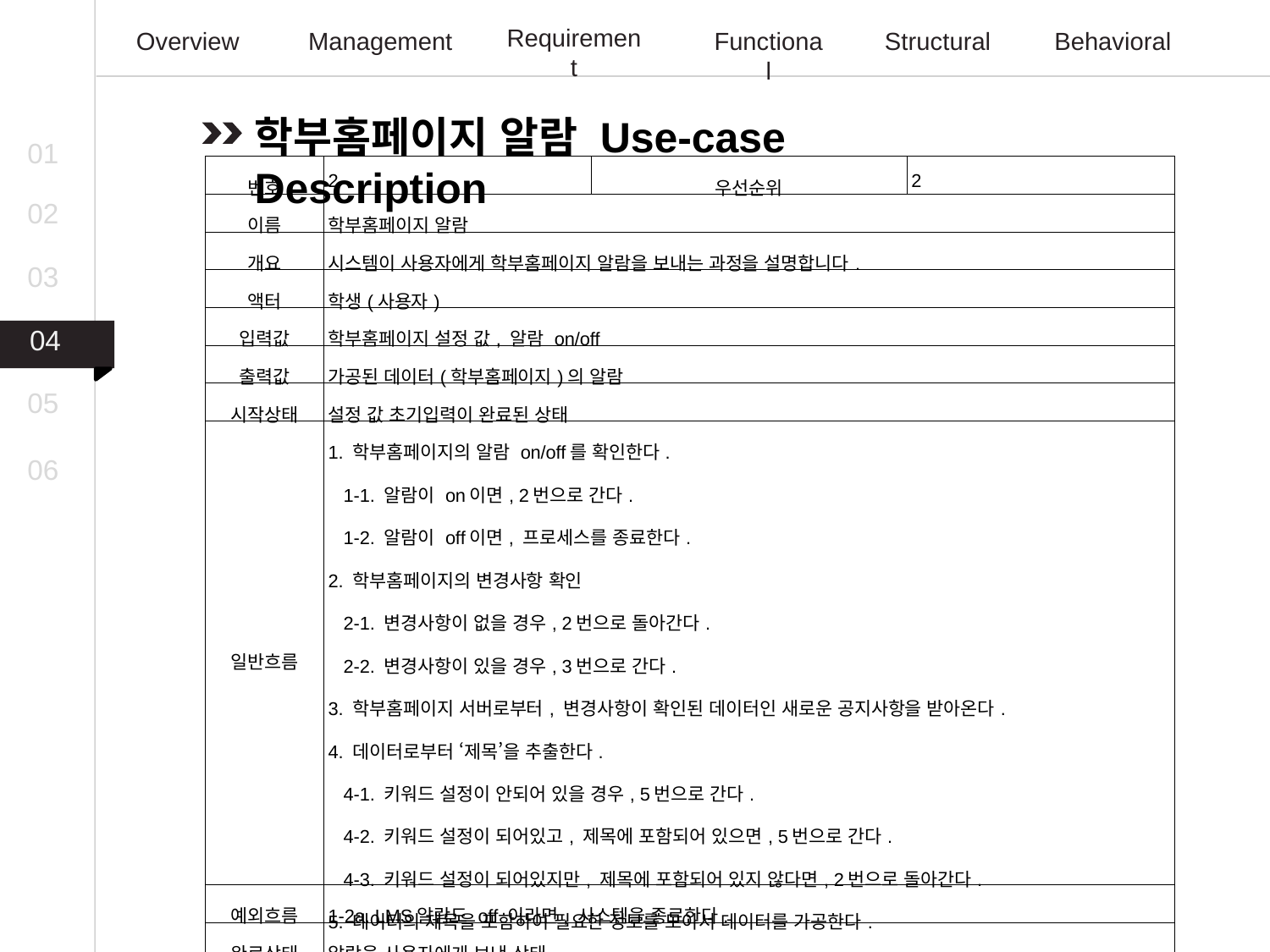

Requirement
Overview
Management
Functional
Structural
Behavioral
학부홈페이지 알람 Use-case Description

01
| 번호 | 2 | 우선순위 | 2 |
| --- | --- | --- | --- |
| 이름 | 학부홈페이지 알람 |  |  |
| 개요 | 시스템이 사용자에게 학부홈페이지 알람을 보내는 과정을 설명합니다. |  |  |
| 액터 | 학생(사용자) |  |  |
| 입력값 | 학부홈페이지 설정 값, 알람 on/off |  |  |
| 출력값 | 가공된 데이터(학부홈페이지)의 알람 |  |  |
| 시작상태 | 설정 값 초기입력이 완료된 상태 |  |  |
| 일반흐름 | 1. 학부홈페이지의 알람 on/off를 확인한다. 1-1. 알람이 on이면, 2번으로 간다. 1-2. 알람이 off이면, 프로세스를 종료한다. 2. 학부홈페이지의 변경사항 확인 2-1. 변경사항이 없을 경우, 2번으로 돌아간다. 2-2. 변경사항이 있을 경우, 3번으로 간다. 3. 학부홈페이지 서버로부터, 변경사항이 확인된 데이터인 새로운 공지사항을 받아온다. 4. 데이터로부터 ‘제목’을 추출한다. 4-1. 키워드 설정이 안되어 있을 경우, 5번으로 간다. 4-2. 키워드 설정이 되어있고, 제목에 포함되어 있으면, 5번으로 간다. 4-3. 키워드 설정이 되어있지만, 제목에 포함되어 있지 않다면, 2번으로 돌아간다. 5. 데이터의 제목을 포함하여 필요한 정보를 모아서 데이터를 가공한다. 6. 알람을 전송한다. |  |  |
| 예외흐름 | 1-2a. LMS알람도 off 이라면, 시스템을 종료한다. |  |  |
| 완료상태 | 알람을 사용자에게 보낸 상태 |  |  |
02
03
04

05
06